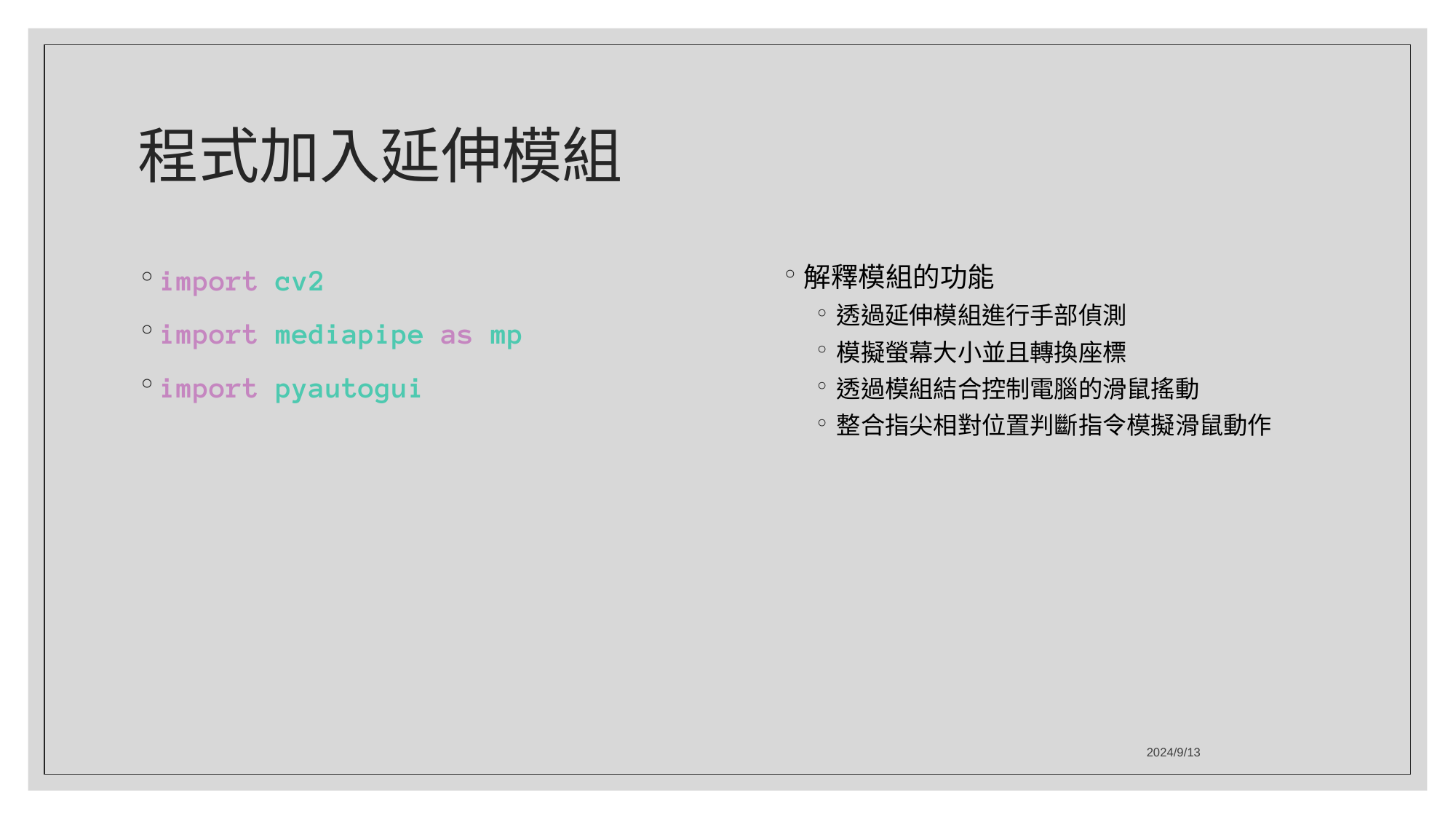

# 程式加入延伸模組
import cv2
import mediapipe as mp
import pyautogui

解釋模組的功能
透過延伸模組進行手部偵測
模擬螢幕大小並且轉換座標
透過模組結合控制電腦的滑鼠搖動
整合指尖相對位置判斷指令模擬滑鼠動作
2024/9/13